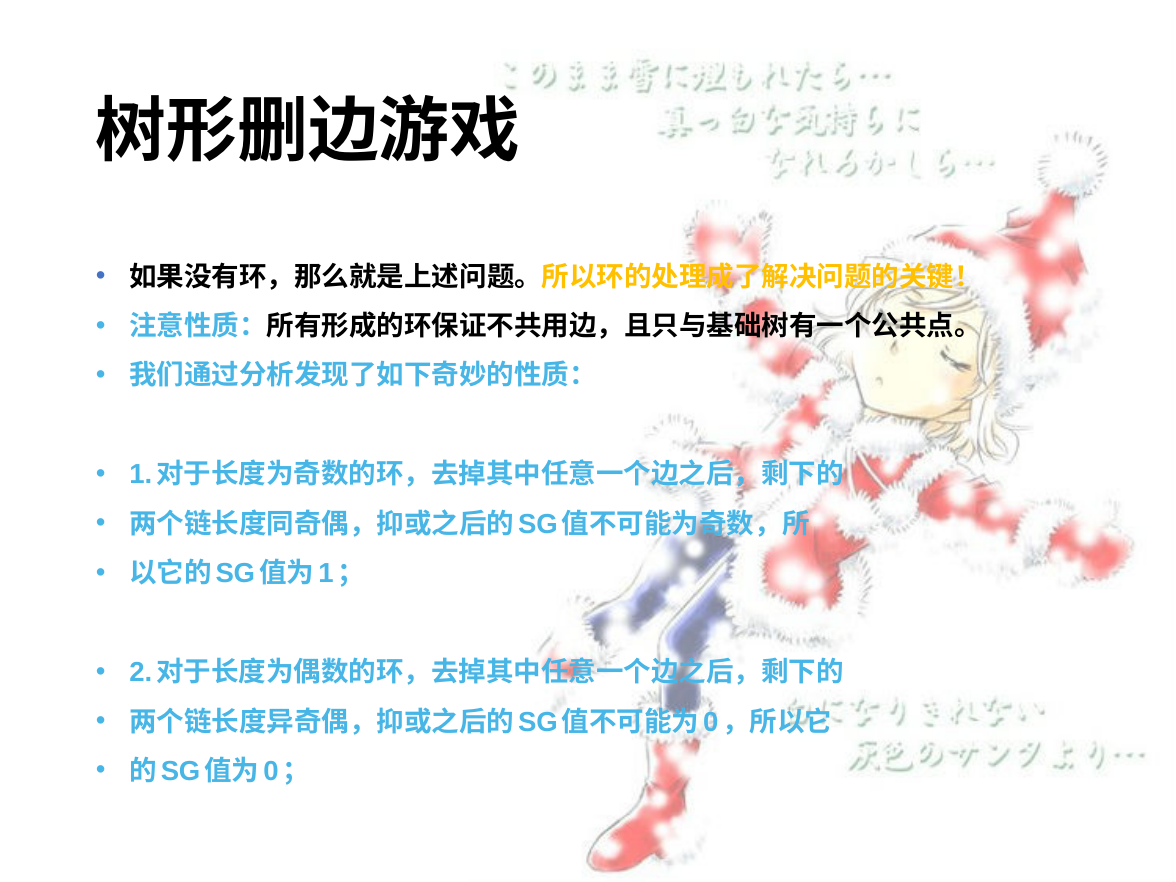

# 树形删边游戏
如果没有环，那么就是上述问题。所以环的处理成了解决问题的关键！
注意性质：所有形成的环保证不共用边，且只与基础树有一个公共点。
我们通过分析发现了如下奇妙的性质：

1.对于长度为奇数的环，去掉其中任意一个边之后，剩下的
两个链长度同奇偶，抑或之后的SG值不可能为奇数，所
以它的SG值为1；

2.对于长度为偶数的环，去掉其中任意一个边之后，剩下的
两个链长度异奇偶，抑或之后的SG值不可能为0，所以它
的SG值为0；